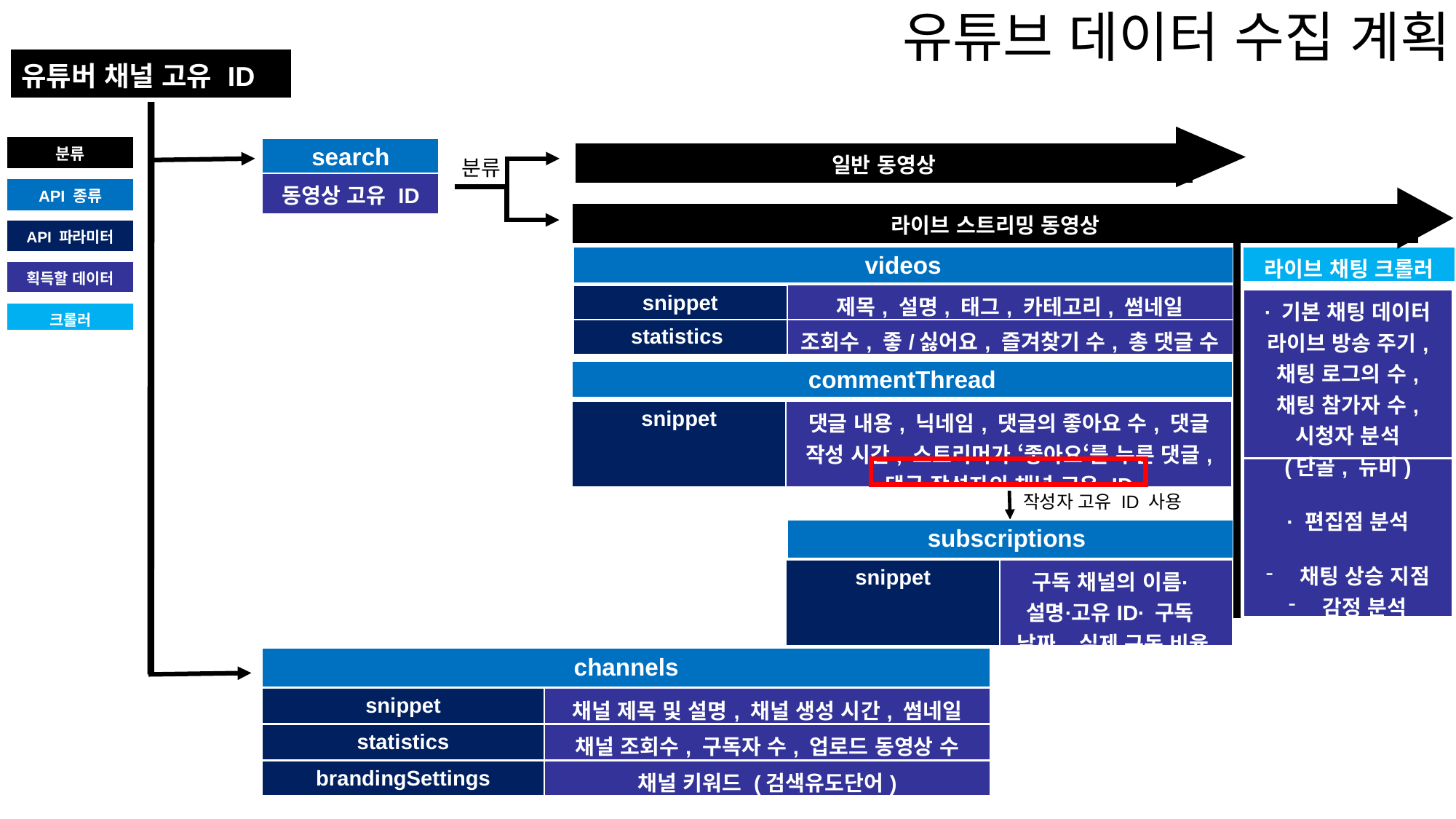

유튜브 데이터 수집 계획
| 유튜버 채널 고유 ID |
| --- |

| 분류 |
| --- |
| search |
| --- |
| 일반 동영상 |
| --- |
분류
| 동영상 고유 ID |
| --- |
| API 종류 |
| --- |

| 라이브 스트리밍 동영상 |
| --- |
| API 파라미터 |
| --- |
| videos |
| --- |
| 라이브 채팅 크롤러 |
| --- |
| 획득할 데이터 |
| --- |
| 제목, 설명, 태그, 카테고리, 썸네일 |
| --- |
| snippet |
| --- |
| ∙ 기본 채팅 데이터 라이브 방송 주기, 채팅 로그의 수, 채팅 참가자 수, 시청자 분석 (단골, 뉴비) ∙ 편집점 분석 채팅 상승 지점 감정 분석 |
| --- |
| 크롤러 |
| --- |
| statistics |
| --- |
| 조회수, 좋/싫어요, 즐겨찾기 수, 총 댓글 수 |
| --- |
| commentThread |
| --- |
| snippet |
| --- |
| 댓글 내용, 닉네임, 댓글의 좋아요 수, 댓글 작성 시간, 스트리머가 ‘좋아요‘를 누른 댓글, 댓글 작성자의 채널 고유 ID |
| --- |

작성자 고유 ID 사용
| subscriptions |
| --- |
| 구독 채널의 이름∙ 설명∙고유ID∙ 구독 날짜, 실제 구독 비율 |
| --- |
| snippet |
| --- |
| channels |
| --- |
| snippet |
| --- |
| 채널 제목 및 설명, 채널 생성 시간, 썸네일 |
| --- |
| statistics |
| --- |
| 채널 조회수, 구독자 수, 업로드 동영상 수 |
| --- |
| brandingSettings |
| --- |
| 채널 키워드 (검색유도단어) |
| --- |